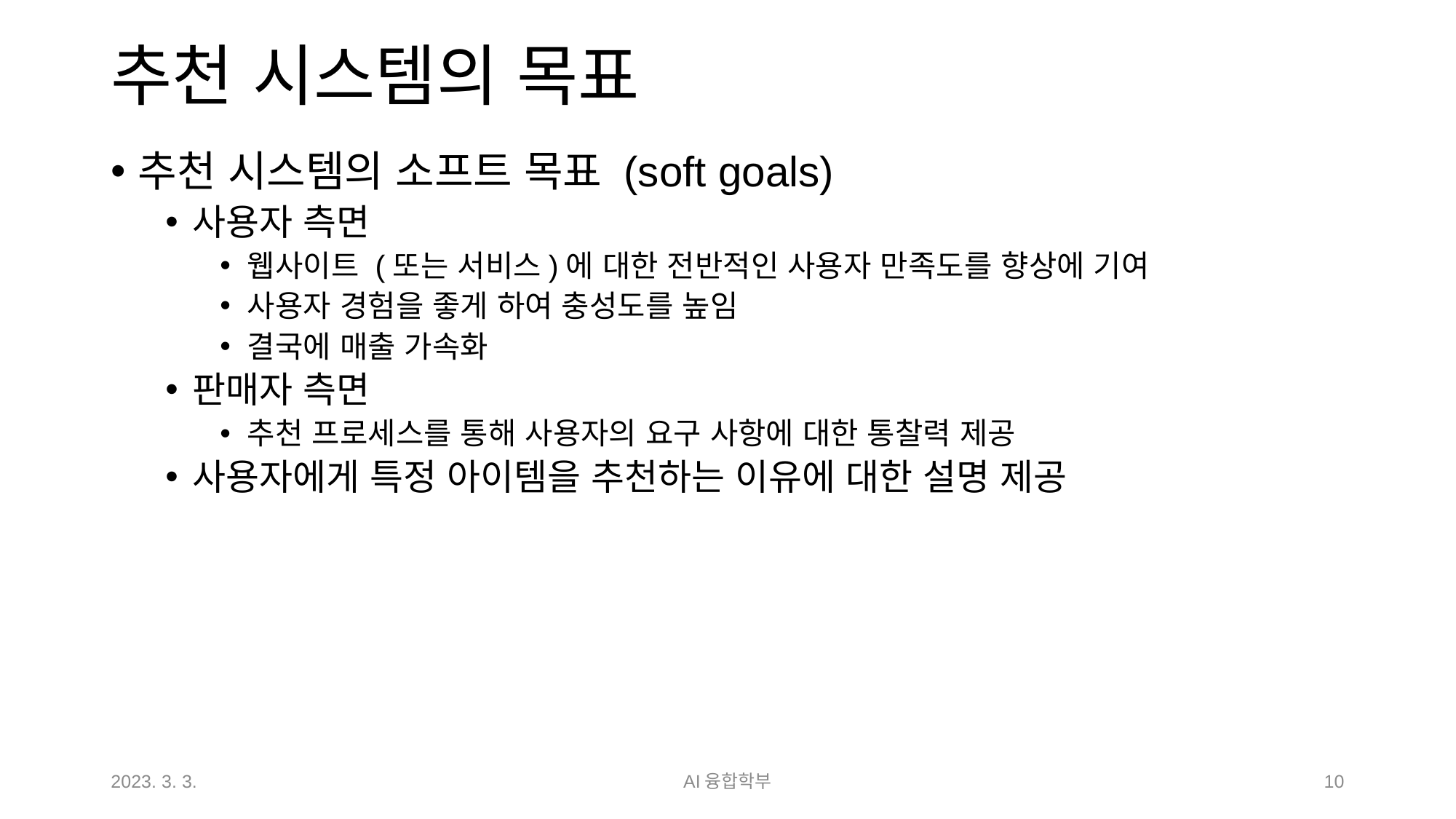

# 추천 시스템의 목표
추천 시스템의 소프트 목표 (soft goals)
사용자 측면
웹사이트 (또는 서비스)에 대한 전반적인 사용자 만족도를 향상에 기여
사용자 경험을 좋게 하여 충성도를 높임
결국에 매출 가속화
판매자 측면
추천 프로세스를 통해 사용자의 요구 사항에 대한 통찰력 제공
사용자에게 특정 아이템을 추천하는 이유에 대한 설명 제공
2023. 3. 3.
AI융합학부
10